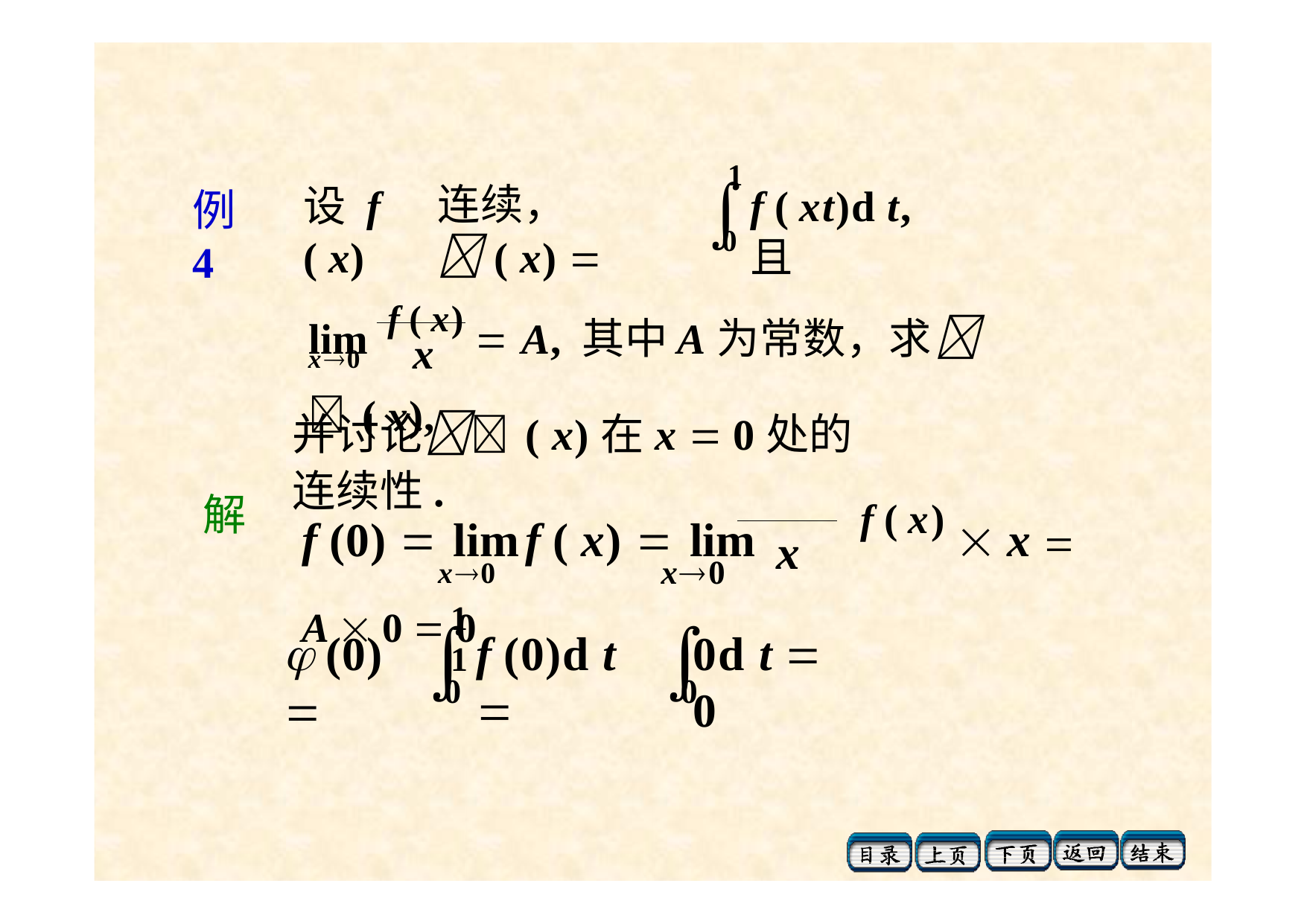

1
# ∫
连续， ϕ( x) =
设 f ( x)
f ( xt)d t, 且
例4
0
lim	f ( x) = A, 其中A为常数，求ϕ′( x),
x→0	x

并讨论ϕ′( x)在x = 0处的连续性.
f (0) = lim	f ( x) = lim	f ( x) × x = A × 0 = 0
解
x

x→0	x→0
1	1
∫
∫
ϕ (0) =
f (0)d t =
0d t = 0
0
0